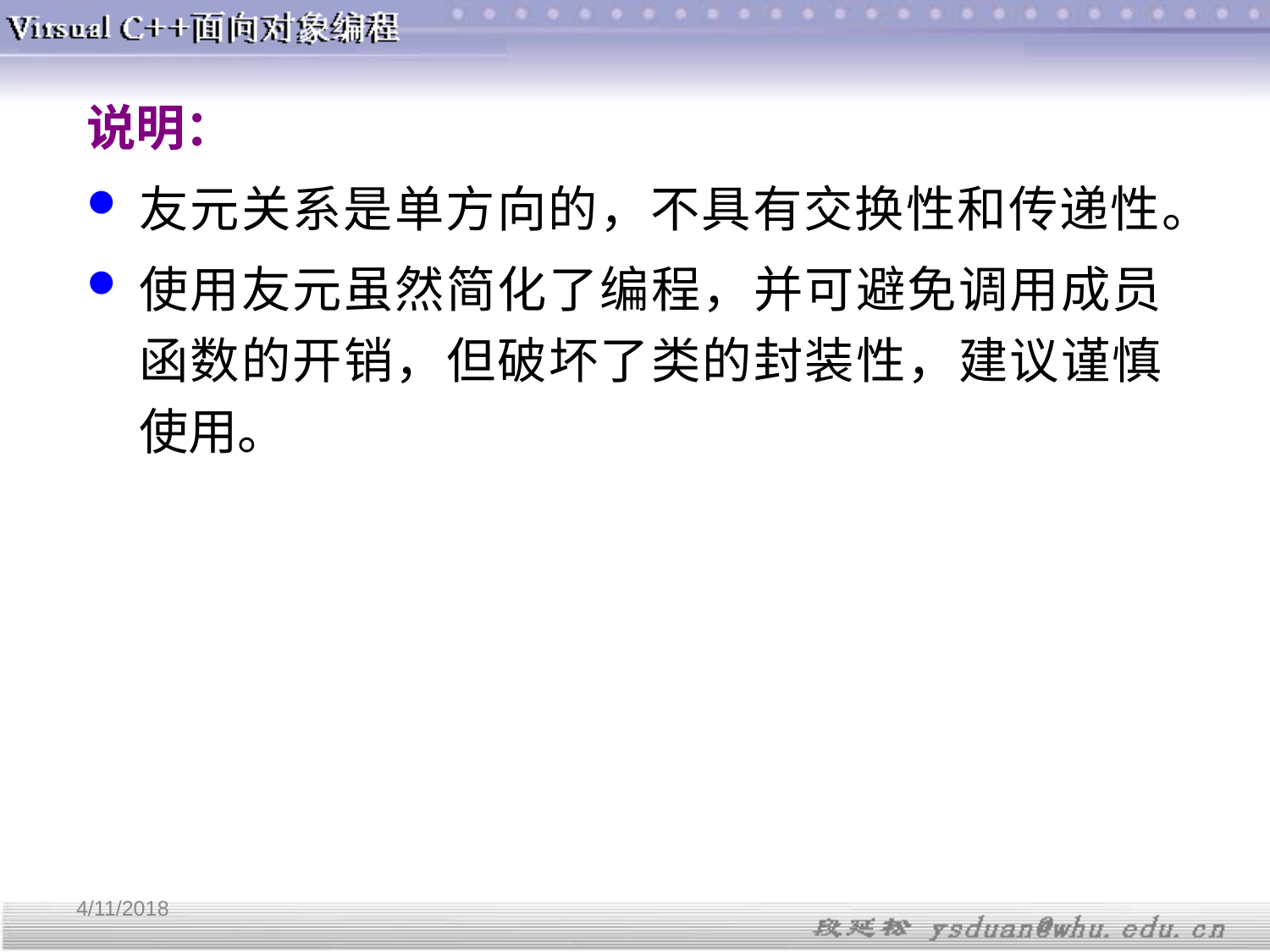

说明：
友元关系是单方向的，不具有交换性和传递性。
使用友元虽然简化了编程，并可避免调用成员函数的开销，但破坏了类的封装性，建议谨慎使用。
4/11/2018